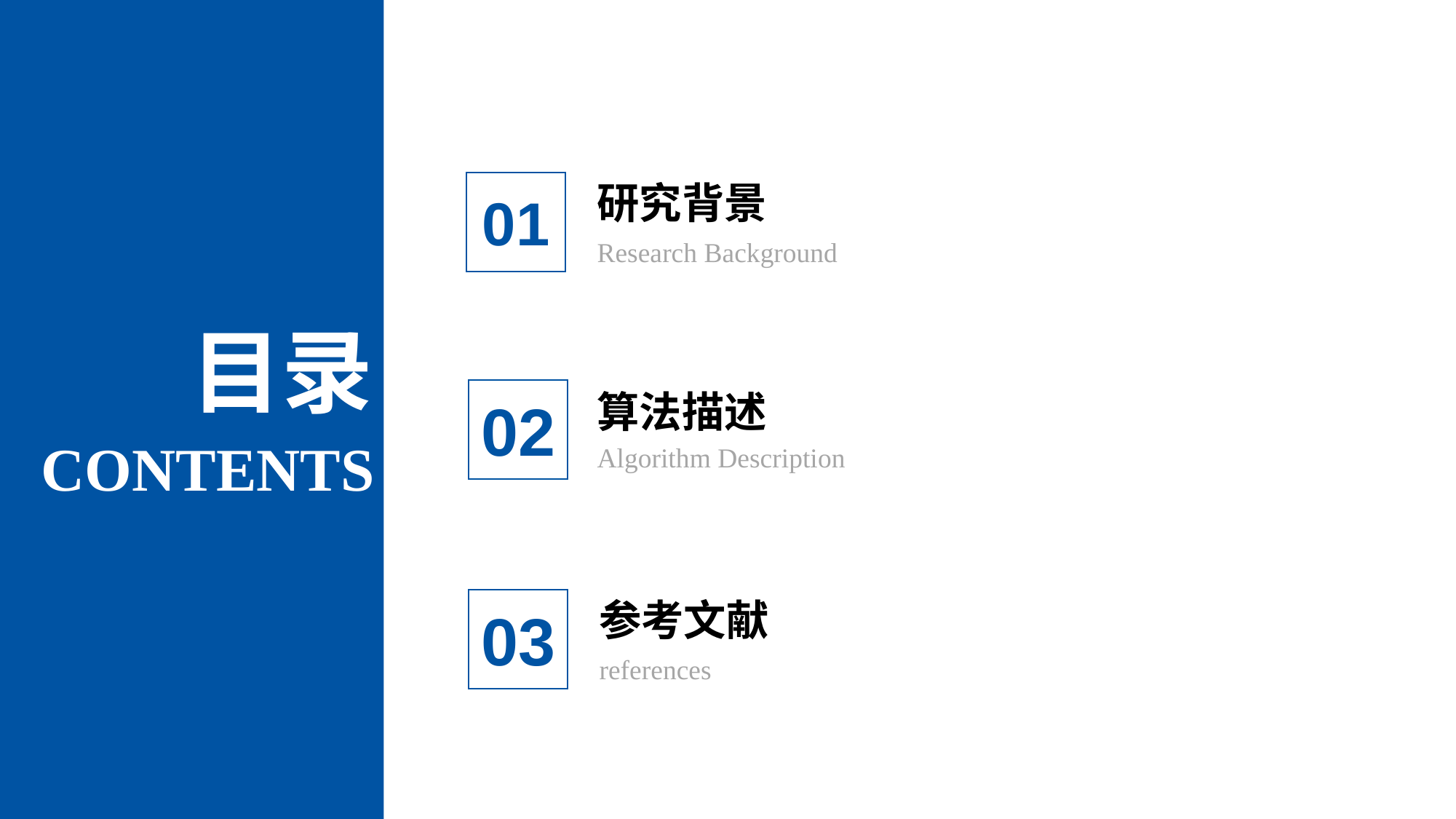

研究背景
Research Background

01
目录
算法描述
Algorithm Description

02
CONTENTS
参考文献
references

03